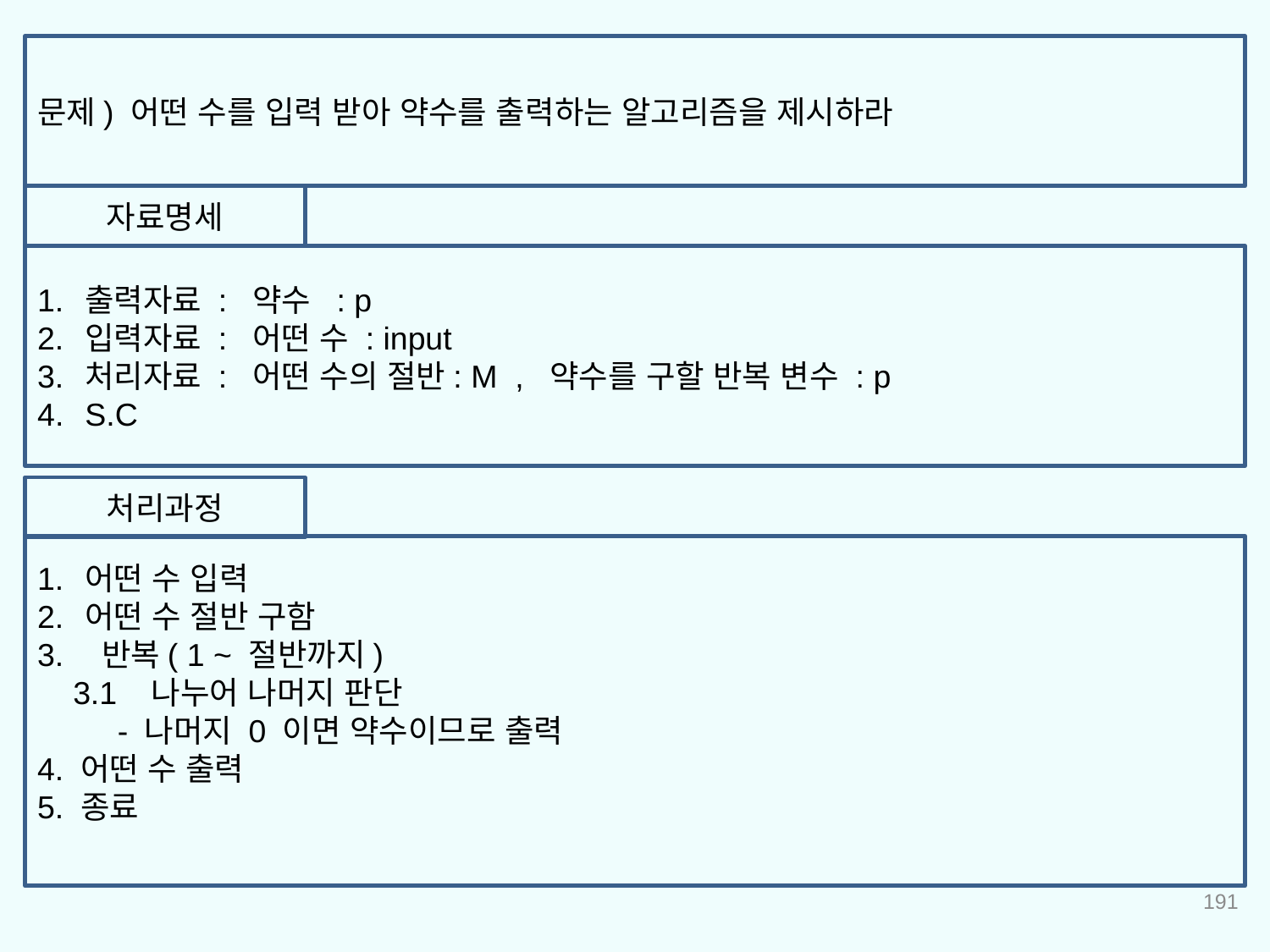

문제) 어떤 수를 입력 받아 약수를 출력하는 알고리즘을 제시하라
자료명세
출력자료 :  약수  : p
입력자료 :  어떤 수 : input
처리자료 :  어떤 수의 절반: M  ,  약수를 구할 반복 변수 : p
S.C
처리과정
어떤 수 입력
어떤 수 절반 구함
 반복( 1 ~ 절반까지)
    3.1   나누어 나머지 판단
         - 나머지 0 이면 약수이므로 출력
4. 어떤 수 출력
5. 종료

191